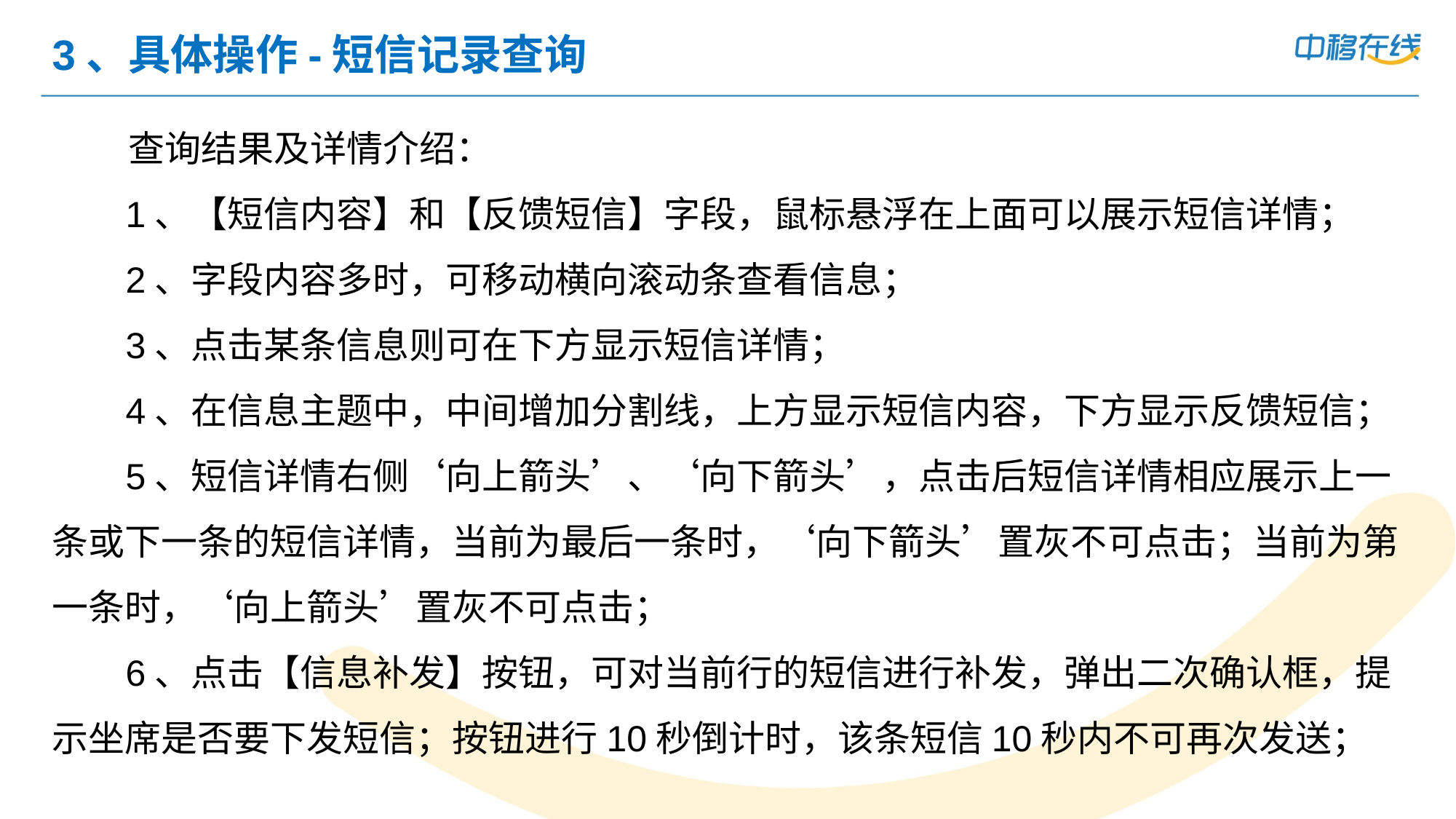

# 3、具体操作-短信记录查询
   查询结果及详情介绍：
   1、【短信内容】和【反馈短信】字段，鼠标悬浮在上面可以展示短信详情；
   2、字段内容多时，可移动横向滚动条查看信息；
   3、点击某条信息则可在下方显示短信详情；
   4、在信息主题中，中间增加分割线，上方显示短信内容，下方显示反馈短信；
   5、短信详情右侧‘向上箭头’、‘向下箭头’，点击后短信详情相应展示上一条或下一条的短信详情，当前为最后一条时，‘向下箭头’置灰不可点击；当前为第一条时，‘向上箭头’置灰不可点击；
   6、点击【信息补发】按钮，可对当前行的短信进行补发，弹出二次确认框，提示坐席是否要下发短信；按钮进行10秒倒计时，该条短信10秒内不可再次发送；